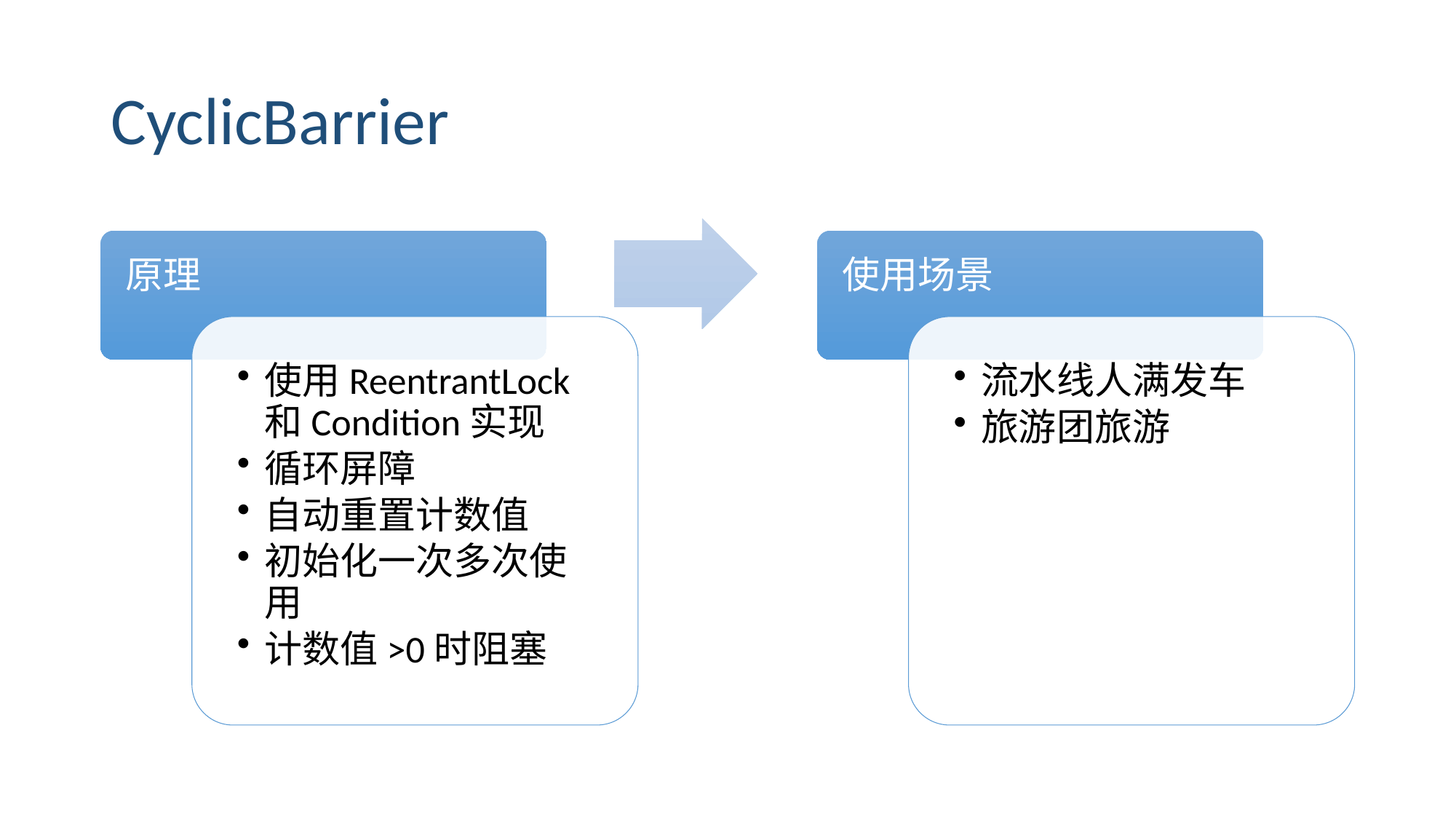

# CyclicBarrier
原理
使用ReentrantLock和Condition实现
循环屏障
自动重置计数值
初始化一次多次使用
计数值>0时阻塞

使用场景
流水线人满发车
旅游团旅游